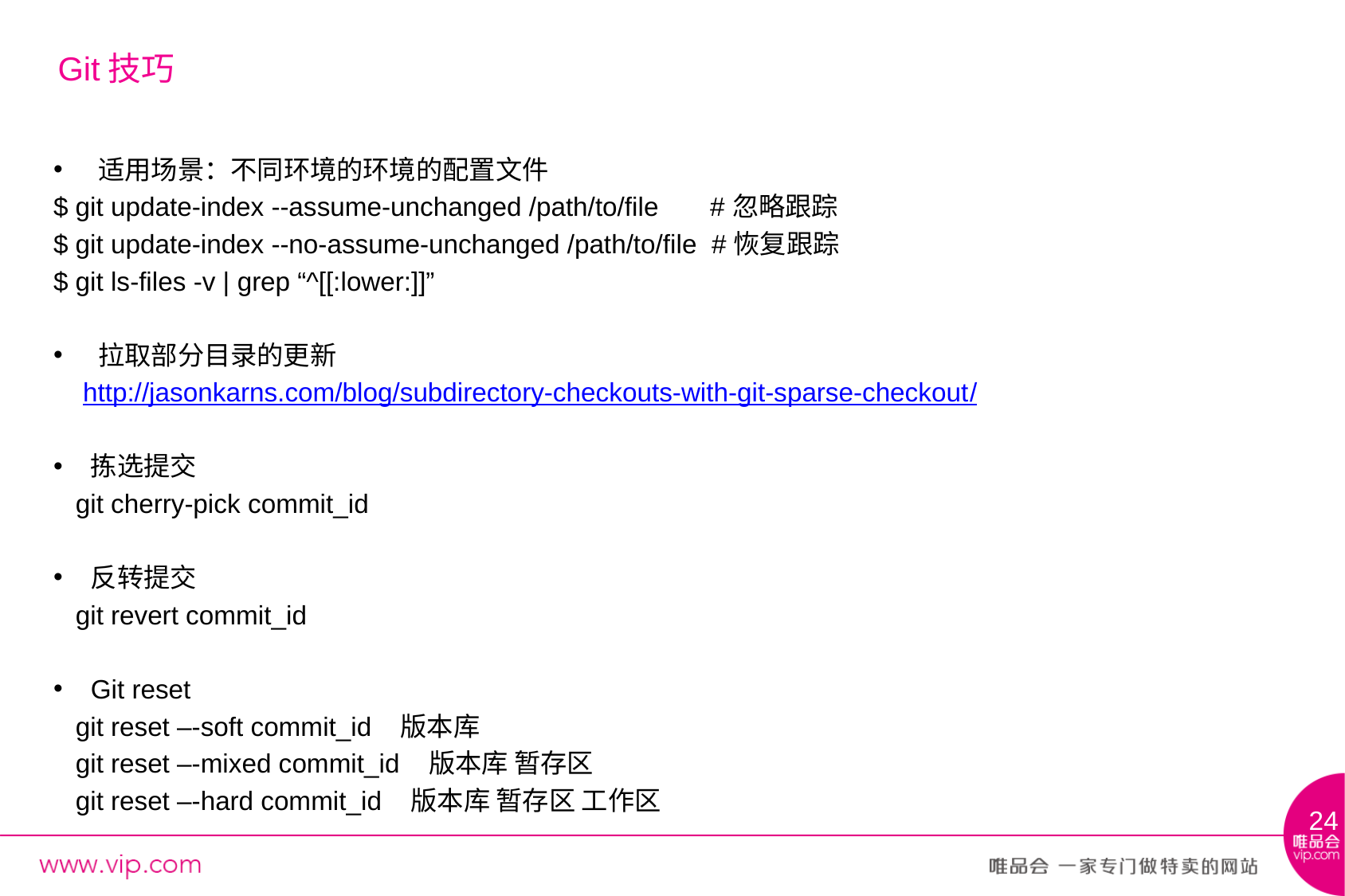

# Git技巧
适用场景：不同环境的环境的配置文件
$ git update-index --assume-unchanged /path/to/file       #忽略跟踪
$ git update-index --no-assume-unchanged /path/to/file  #恢复跟踪
$ git ls-files -v | grep “^[[:lower:]]”

拉取部分目录的更新
    http://jasonkarns.com/blog/subdirectory-checkouts-with-git-sparse-checkout/

拣选提交
   git cherry-pick commit_id

反转提交
   git revert commit_id

Git reset
   git reset –-soft commit_id   版本库
   git reset –-mixed commit_id   版本库 暂存区
   git reset –-hard commit_id   版本库 暂存区 工作区